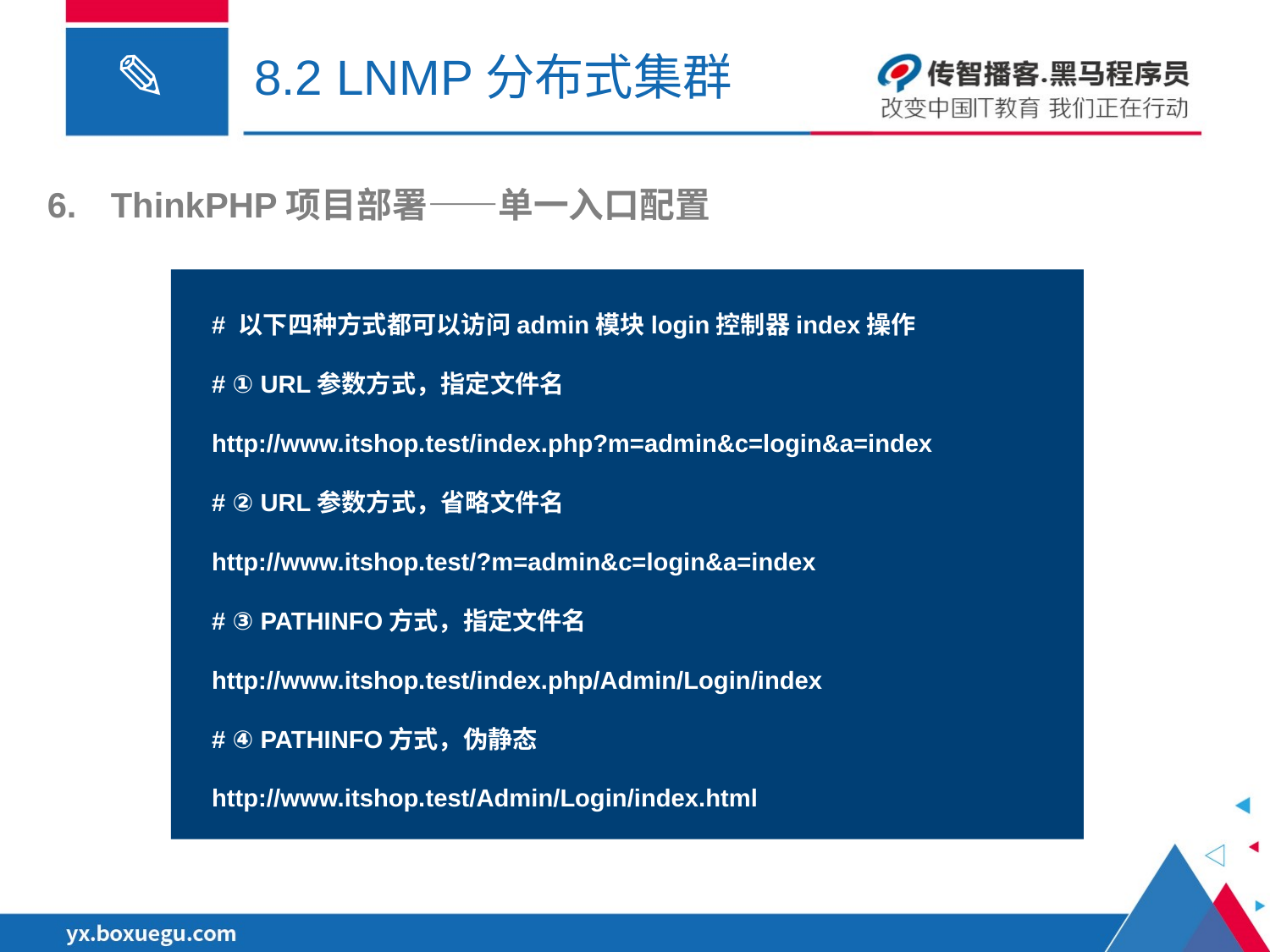

# 8.2 LNMP分布式集群
ThinkPHP项目部署——单一入口配置

# 以下四种方式都可以访问admin模块login控制器index操作
# ① URL参数方式，指定文件名
http://www.itshop.test/index.php?m=admin&c=login&a=index
# ② URL参数方式，省略文件名
http://www.itshop.test/?m=admin&c=login&a=index
# ③ PATHINFO方式，指定文件名
http://www.itshop.test/index.php/Admin/Login/index
# ④ PATHINFO方式，伪静态
http://www.itshop.test/Admin/Login/index.html